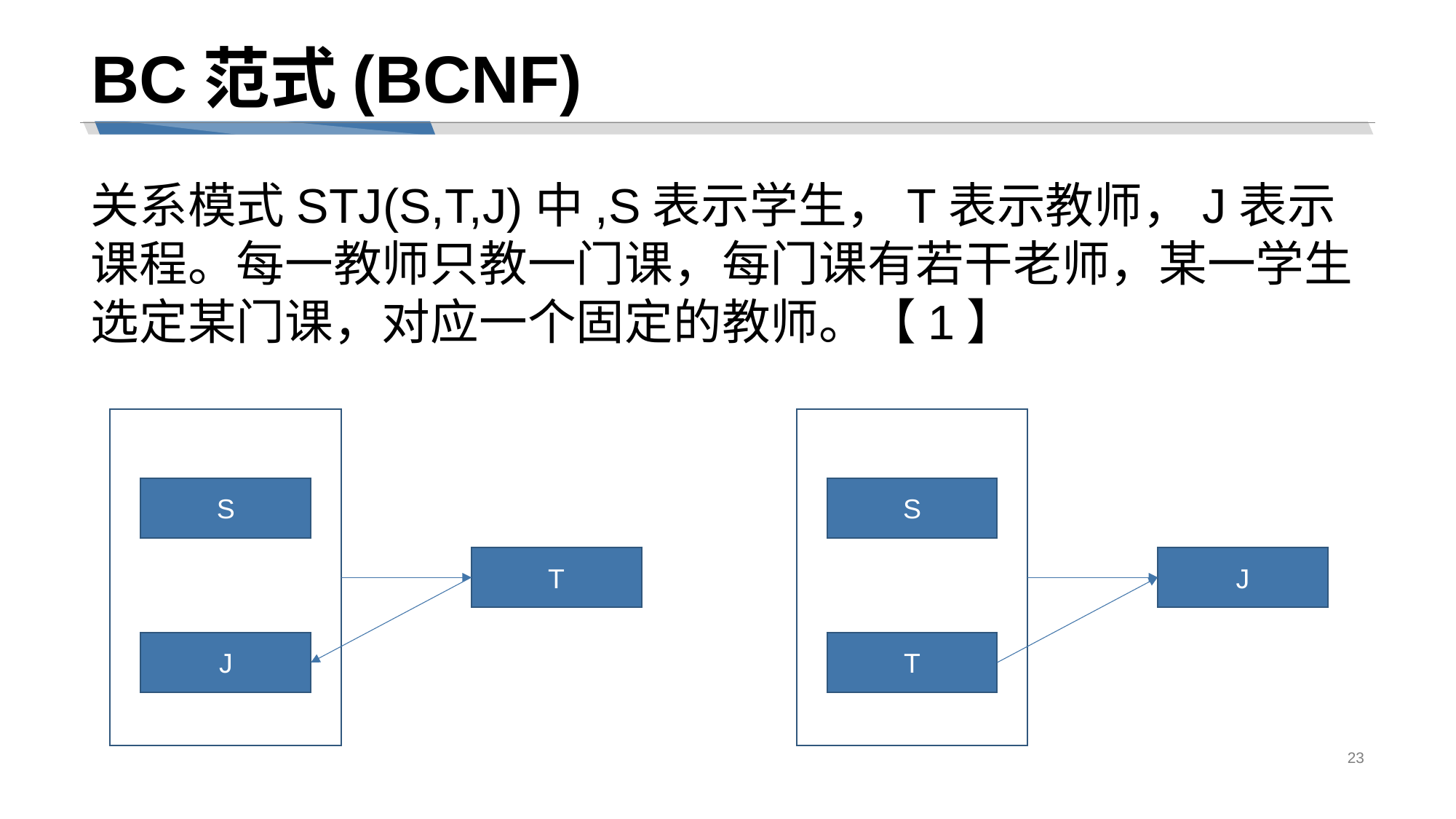

# BC范式(BCNF)
关系模式STJ(S,T,J)中,S表示学生，T表示教师，J表示课程。每一教师只教一门课，每门课有若干老师，某一学生选定某门课，对应一个固定的教师。【1】

S
S
J
T
T
J
23